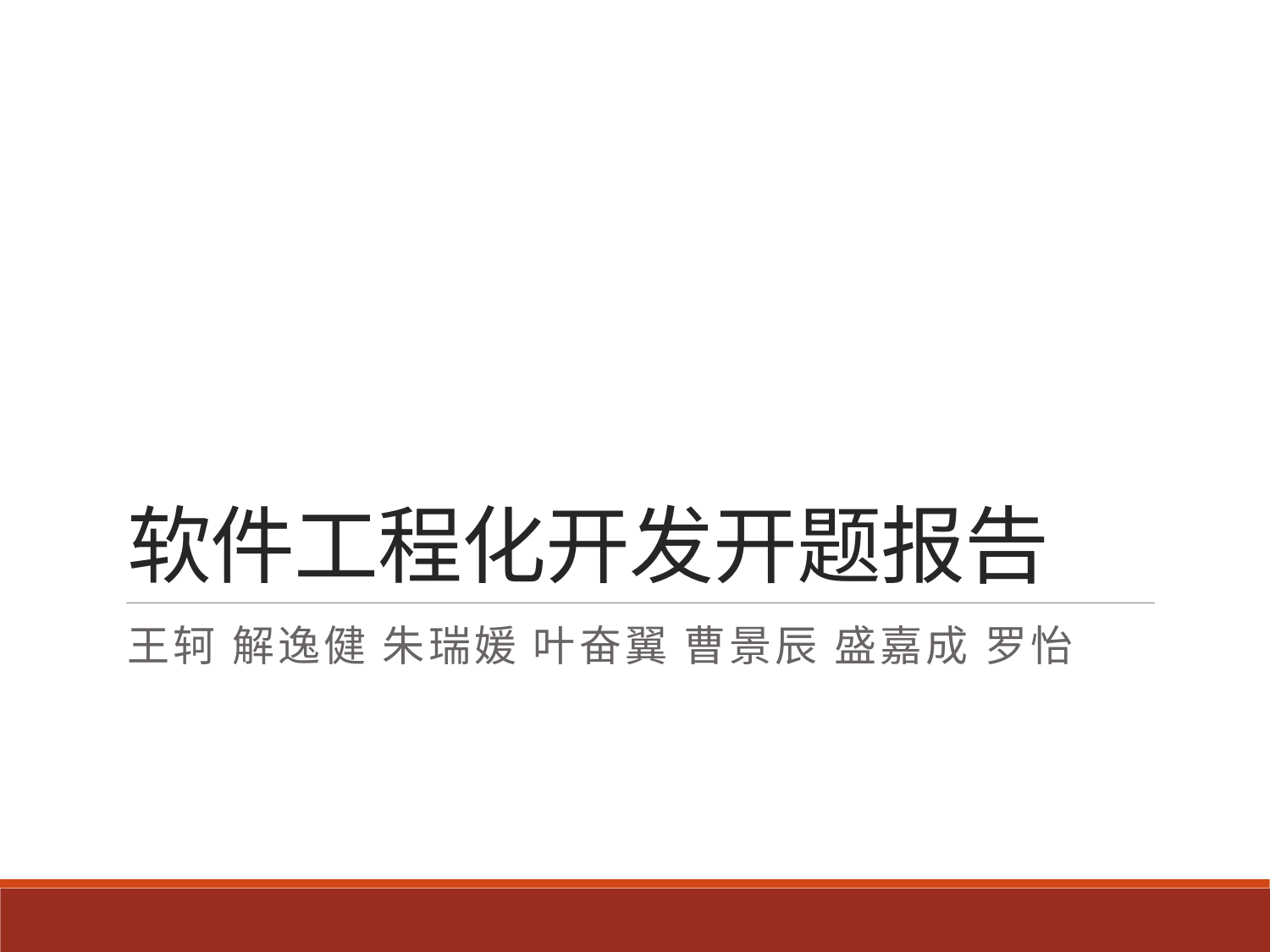

# 软件工程化开发开题报告
王轲 解逸健 朱瑞媛 叶奋翼 曹景辰 盛嘉成 罗怡